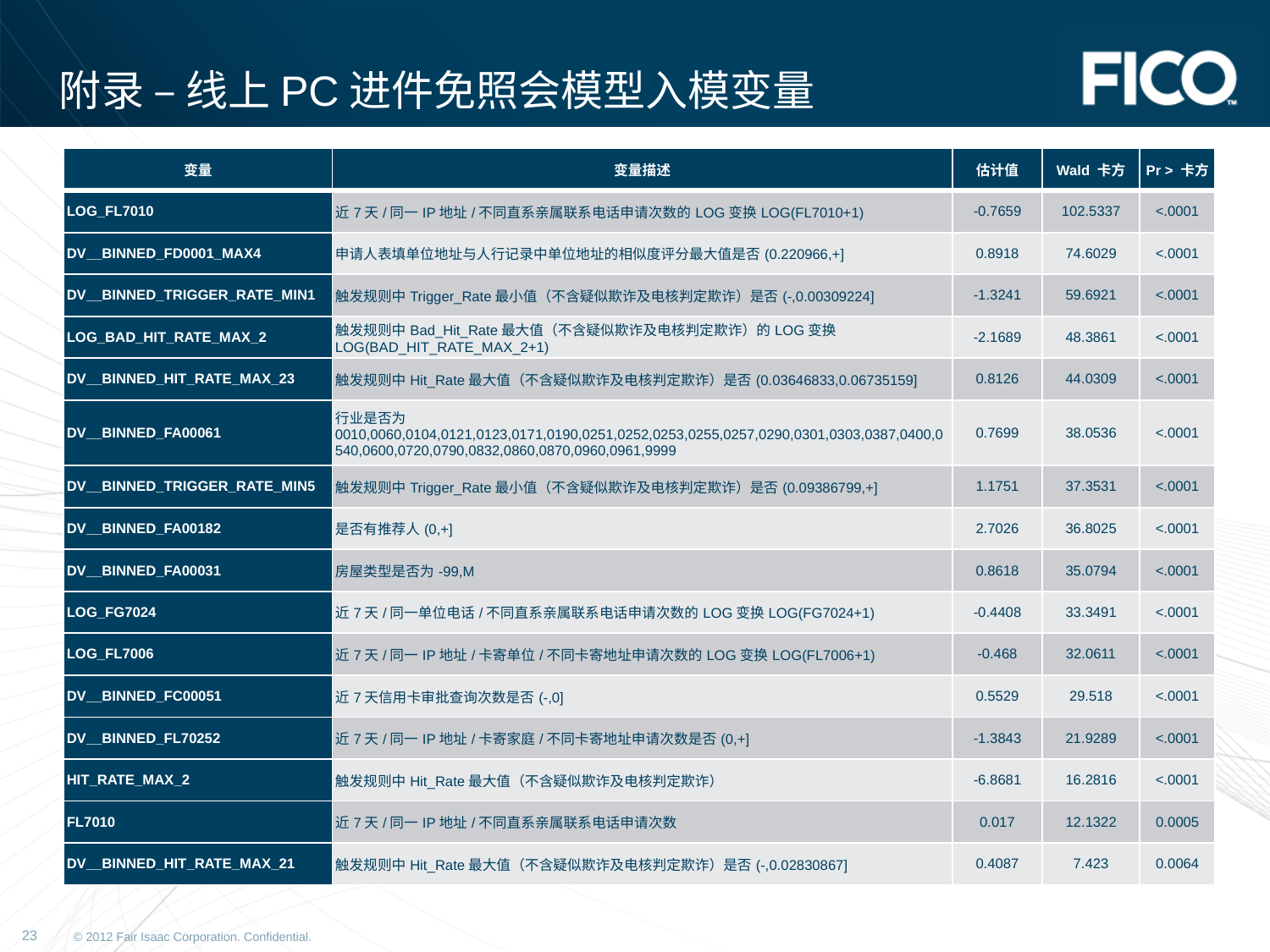

# 附录 – 线上PC进件免照会模型入模变量
| 变量 | 变量描述 | 估计值 | Wald 卡方 | Pr > 卡方 |
| --- | --- | --- | --- | --- |
| LOG\_FL7010 | 近7天/同一IP地址/不同直系亲属联系电话申请次数的LOG变换LOG(FL7010+1) | -0.7659 | 102.5337 | <.0001 |
| DV\_\_BINNED\_FD0001\_MAX4 | 申请人表填单位地址与人行记录中单位地址的相似度评分最大值是否(0.220966,+] | 0.8918 | 74.6029 | <.0001 |
| DV\_\_BINNED\_TRIGGER\_RATE\_MIN1 | 触发规则中Trigger\_Rate最小值（不含疑似欺诈及电核判定欺诈）是否(-,0.00309224] | -1.3241 | 59.6921 | <.0001 |
| LOG\_BAD\_HIT\_RATE\_MAX\_2 | 触发规则中Bad\_Hit\_Rate最大值（不含疑似欺诈及电核判定欺诈）的LOG变换LOG(BAD\_HIT\_RATE\_MAX\_2+1) | -2.1689 | 48.3861 | <.0001 |
| DV\_\_BINNED\_HIT\_RATE\_MAX\_23 | 触发规则中Hit\_Rate最大值（不含疑似欺诈及电核判定欺诈）是否(0.03646833,0.06735159] | 0.8126 | 44.0309 | <.0001 |
| DV\_\_BINNED\_FA00061 | 行业是否为0010,0060,0104,0121,0123,0171,0190,0251,0252,0253,0255,0257,0290,0301,0303,0387,0400,0540,0600,0720,0790,0832,0860,0870,0960,0961,9999 | 0.7699 | 38.0536 | <.0001 |
| DV\_\_BINNED\_TRIGGER\_RATE\_MIN5 | 触发规则中Trigger\_Rate最小值（不含疑似欺诈及电核判定欺诈）是否(0.09386799,+] | 1.1751 | 37.3531 | <.0001 |
| DV\_\_BINNED\_FA00182 | 是否有推荐人(0,+] | 2.7026 | 36.8025 | <.0001 |
| DV\_\_BINNED\_FA00031 | 房屋类型是否为-99,M | 0.8618 | 35.0794 | <.0001 |
| LOG\_FG7024 | 近7天/同一单位电话/不同直系亲属联系电话申请次数的LOG变换LOG(FG7024+1) | -0.4408 | 33.3491 | <.0001 |
| LOG\_FL7006 | 近7天/同一IP地址/卡寄单位/不同卡寄地址申请次数的LOG变换LOG(FL7006+1) | -0.468 | 32.0611 | <.0001 |
| DV\_\_BINNED\_FC00051 | 近7天信用卡审批查询次数是否(-,0] | 0.5529 | 29.518 | <.0001 |
| DV\_\_BINNED\_FL70252 | 近7天/同一IP地址/卡寄家庭/不同卡寄地址申请次数是否(0,+] | -1.3843 | 21.9289 | <.0001 |
| HIT\_RATE\_MAX\_2 | 触发规则中Hit\_Rate最大值（不含疑似欺诈及电核判定欺诈） | -6.8681 | 16.2816 | <.0001 |
| FL7010 | 近7天/同一IP地址/不同直系亲属联系电话申请次数 | 0.017 | 12.1322 | 0.0005 |
| DV\_\_BINNED\_HIT\_RATE\_MAX\_21 | 触发规则中Hit\_Rate最大值（不含疑似欺诈及电核判定欺诈）是否(-,0.02830867] | 0.4087 | 7.423 | 0.0064 |